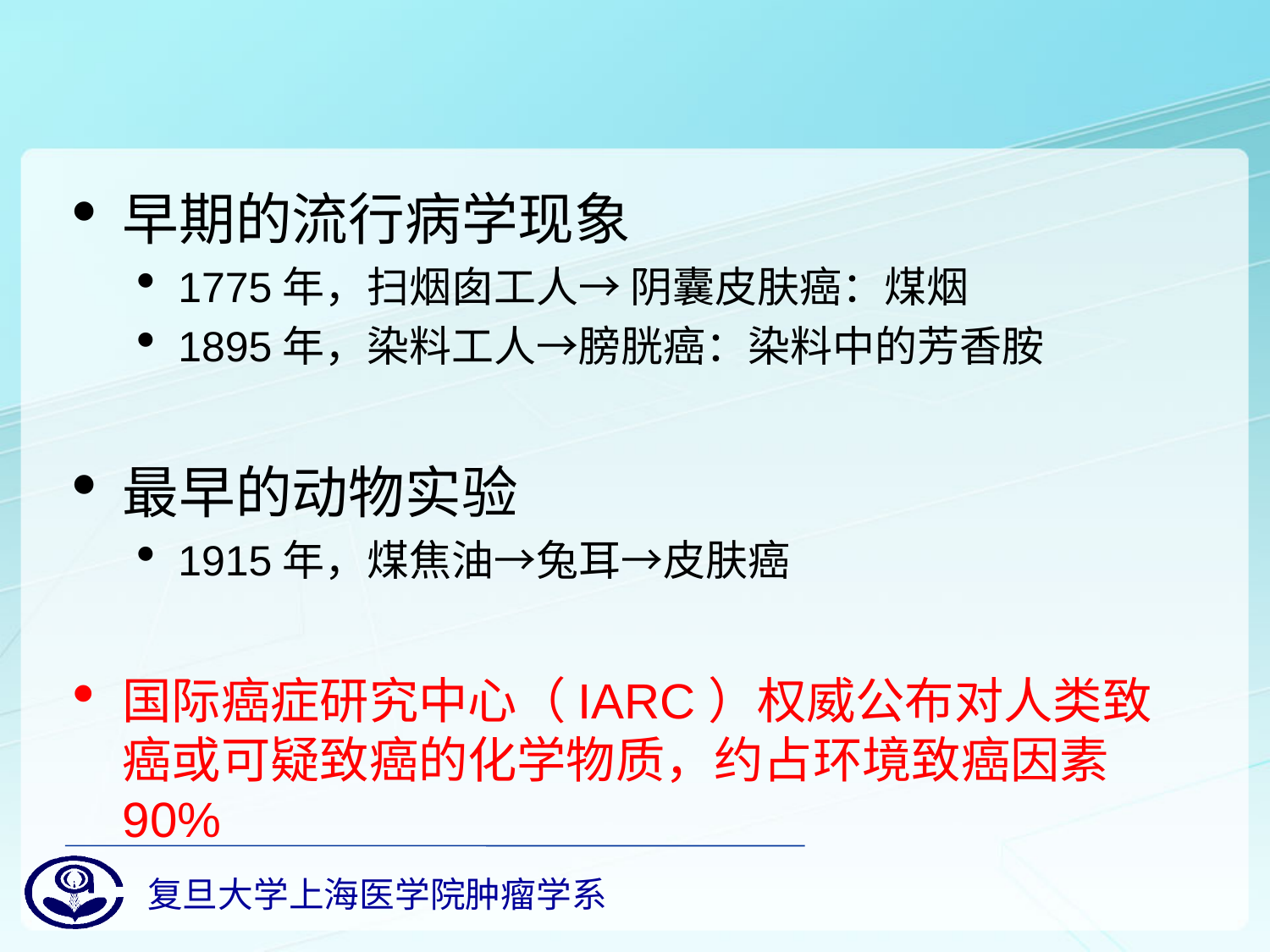

#
早期的流行病学现象
1775年，扫烟囱工人→ 阴囊皮肤癌：煤烟
1895年，染料工人→膀胱癌：染料中的芳香胺

最早的动物实验
1915年，煤焦油→兔耳→皮肤癌

国际癌症研究中心（IARC）权威公布对人类致癌或可疑致癌的化学物质，约占环境致癌因素90%